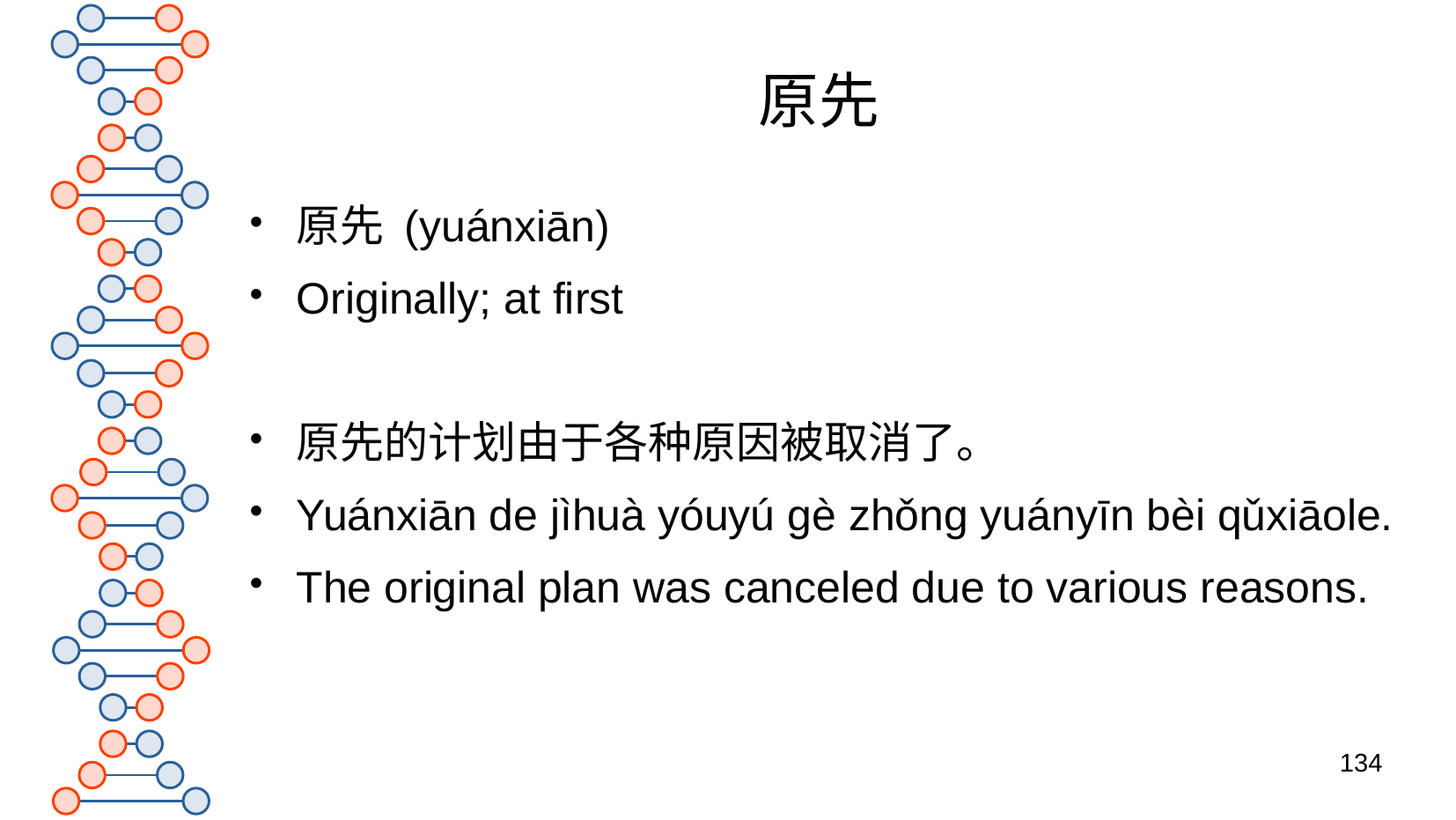

# 原先
原先 (yuánxiān)
Originally; at first

原先的计划由于各种原因被取消了。
Yuánxiān de jìhuà yóuyú gè zhǒng yuányīn bèi qǔxiāole.
The original plan was canceled due to various reasons.

134